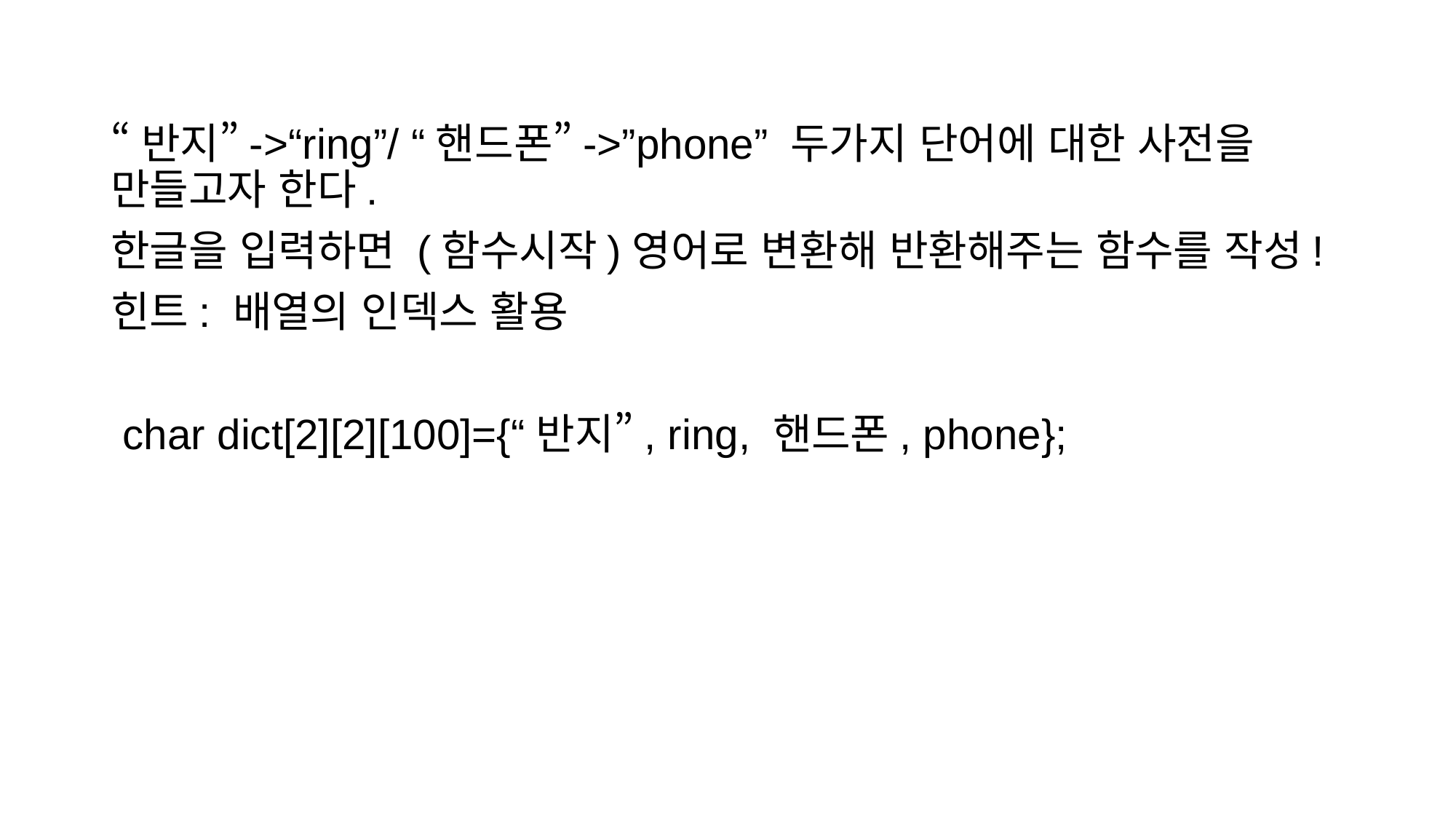

“반지”->“ring”/ “핸드폰”->”phone” 두가지 단어에 대한 사전을 만들고자 한다.
한글을 입력하면 (함수시작)영어로 변환해 반환해주는 함수를 작성!
힌트: 배열의 인덱스 활용

 char dict[2][2][100]={“반지”, ring, 핸드폰, phone};